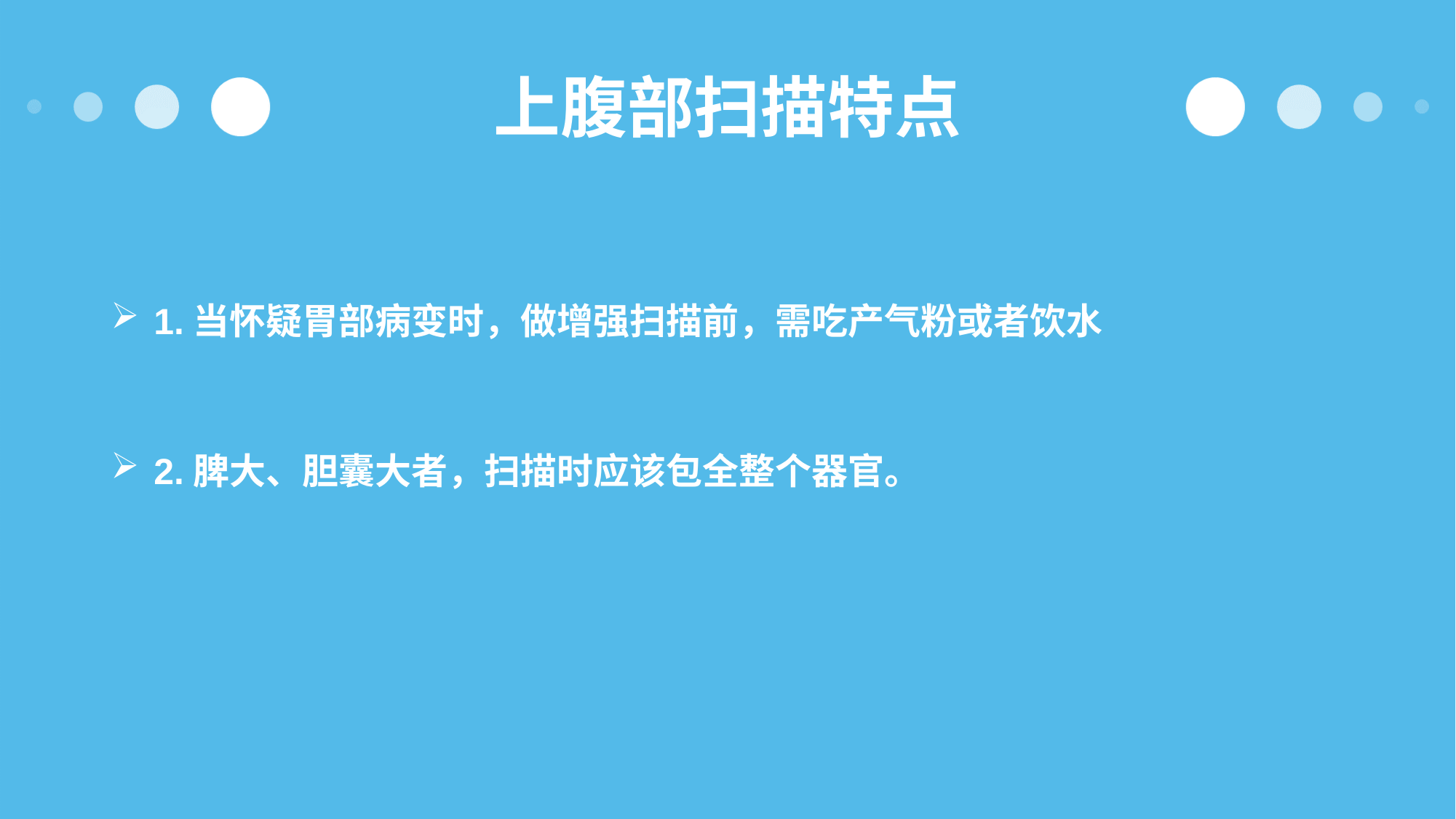

# 上腹部扫描特点

1.当怀疑胃部病变时，做增强扫描前，需吃产气粉或者饮水

2.脾大、胆囊大者，扫描时应该包全整个器官。